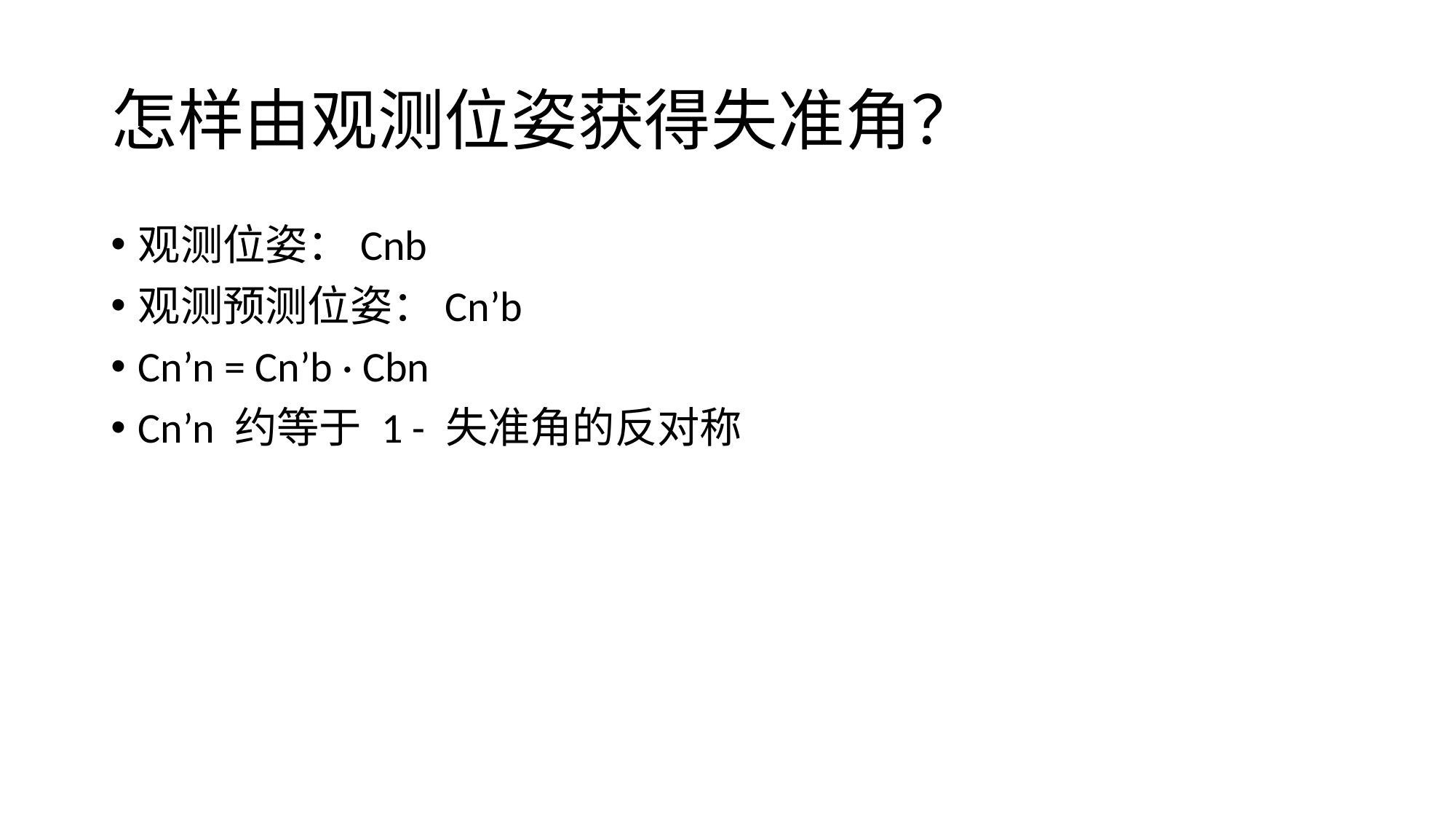

# 怎样由观测位姿获得失准角？
观测位姿：Cnb
观测预测位姿：Cn’b
Cn’n = Cn’b · Cbn
Cn’n 约等于 1 - 失准角的反对称